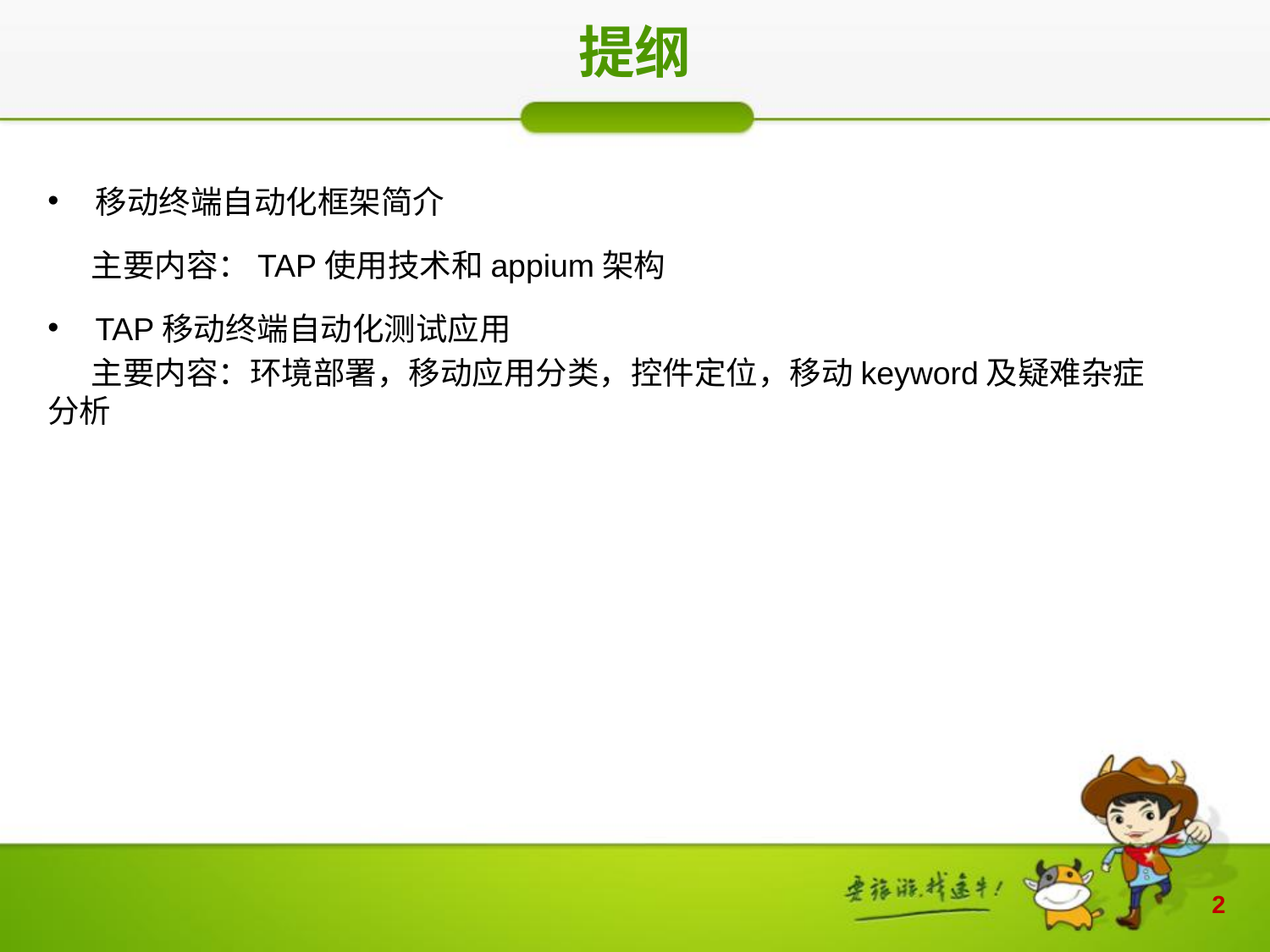

提纲
移动终端自动化框架简介
     主要内容：TAP使用技术和appium架构
TAP移动终端自动化测试应用
     主要内容：环境部署，移动应用分类，控件定位，移动keyword及疑难杂症分析
2